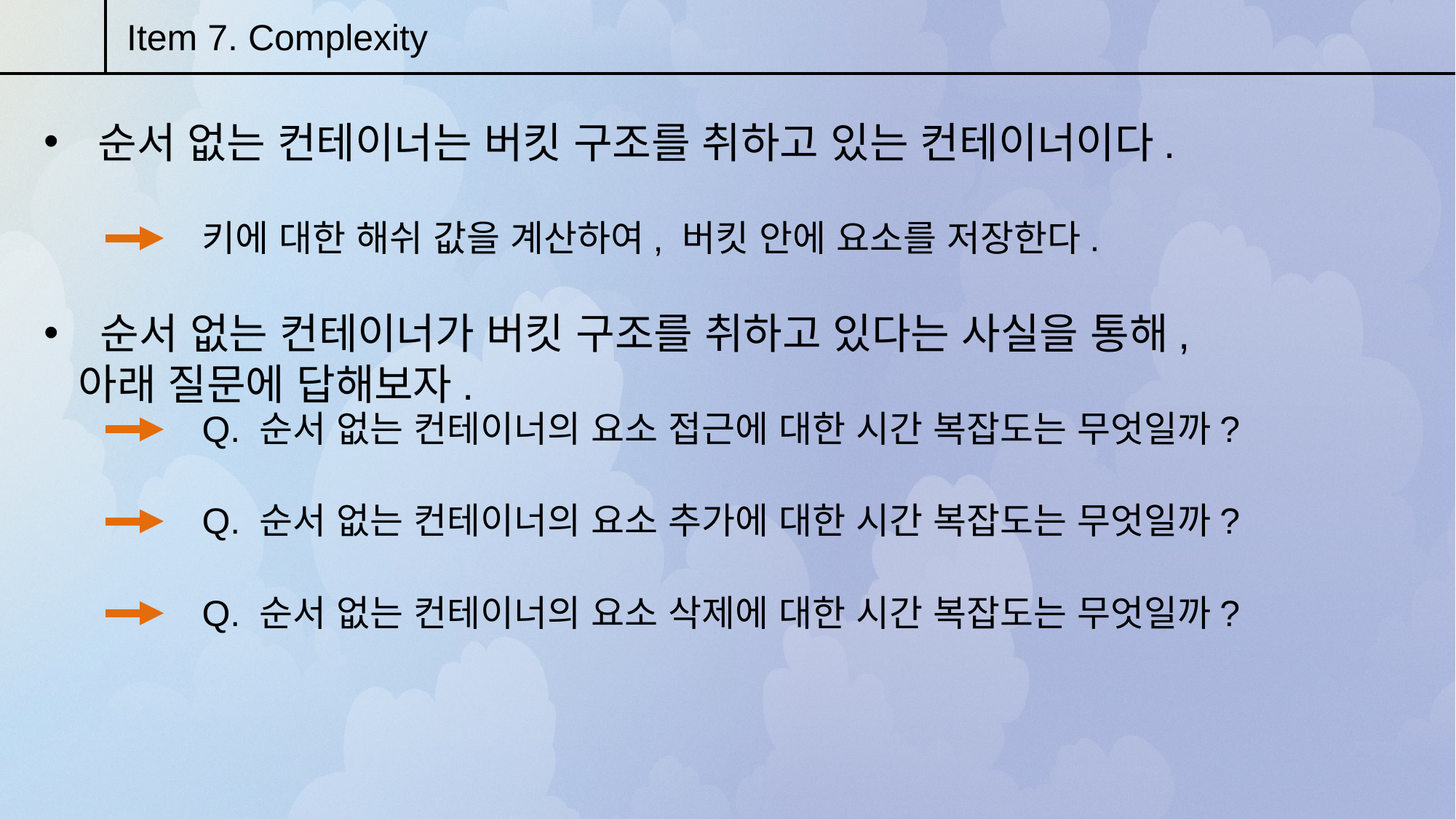

Item 7. Complexity
 순서 없는 컨테이너는 버킷 구조를 취하고 있는 컨테이너이다.
키에 대한 해쉬 값을 계산하여, 버킷 안에 요소를 저장한다.
 순서 없는 컨테이너가 버킷 구조를 취하고 있다는 사실을 통해, 아래 질문에 답해보자.
Q. 순서 없는 컨테이너의 요소 접근에 대한 시간 복잡도는 무엇일까?
Q. 순서 없는 컨테이너의 요소 추가에 대한 시간 복잡도는 무엇일까?
Q. 순서 없는 컨테이너의 요소 삭제에 대한 시간 복잡도는 무엇일까?